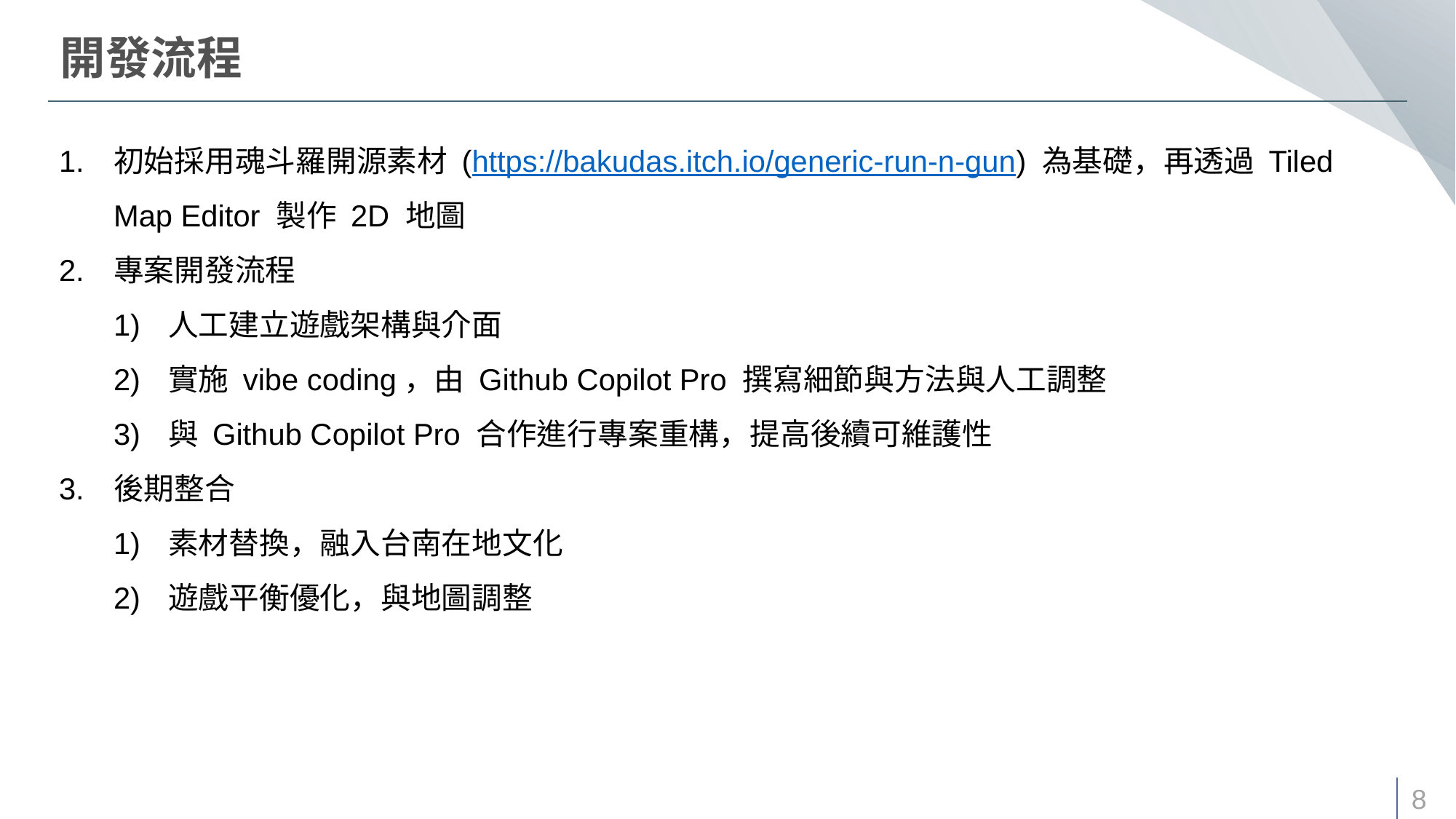

開發流程
初始採用魂斗羅開源素材 (https://bakudas.itch.io/generic-run-n-gun) 為基礎，再透過 Tiled Map Editor 製作 2D 地圖
專案開發流程
人工建立遊戲架構與介面
實施 vibe coding，由 Github Copilot Pro 撰寫細節與方法與人工調整
與 Github Copilot Pro 合作進行專案重構，提高後續可維護性
後期整合
素材替換，融入台南在地文化
遊戲平衡優化，與地圖調整
8